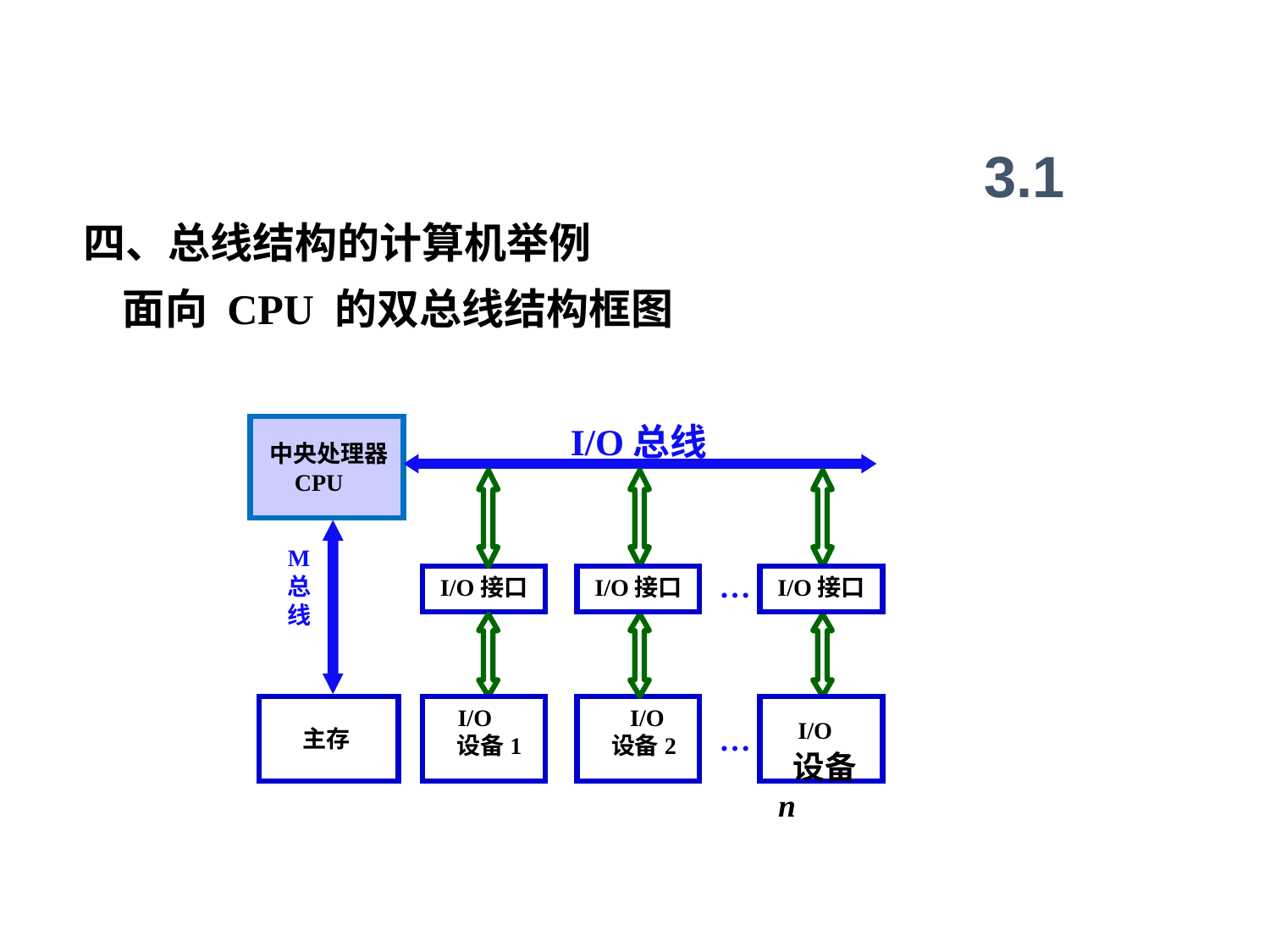

3.1
四、总线结构的计算机举例
 面向 CPU 的双总线结构框图
  中央处理器
       CPU
I/O总线

I/O接口
I/O接口
…
I/O接口

主存

  I/O
 设备1
     I/O
 设备2
…
    I/O
 设备n

M
总
线